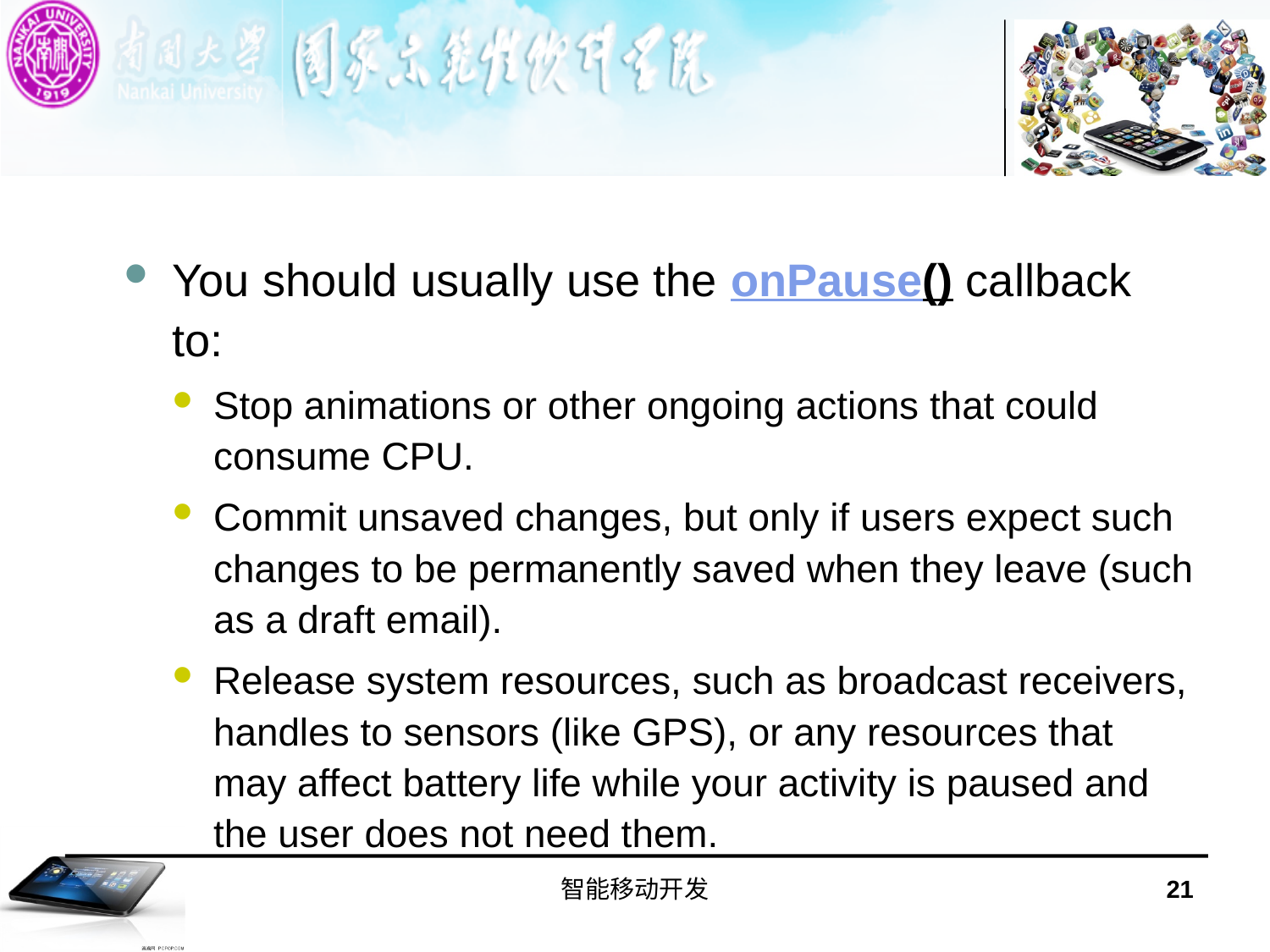

#
You should usually use the onPause() callback to:
Stop animations or other ongoing actions that could consume CPU.
Commit unsaved changes, but only if users expect such changes to be permanently saved when they leave (such as a draft email).
Release system resources, such as broadcast receivers, handles to sensors (like GPS), or any resources that may affect battery life while your activity is paused and the user does not need them.
智能移动开发
21